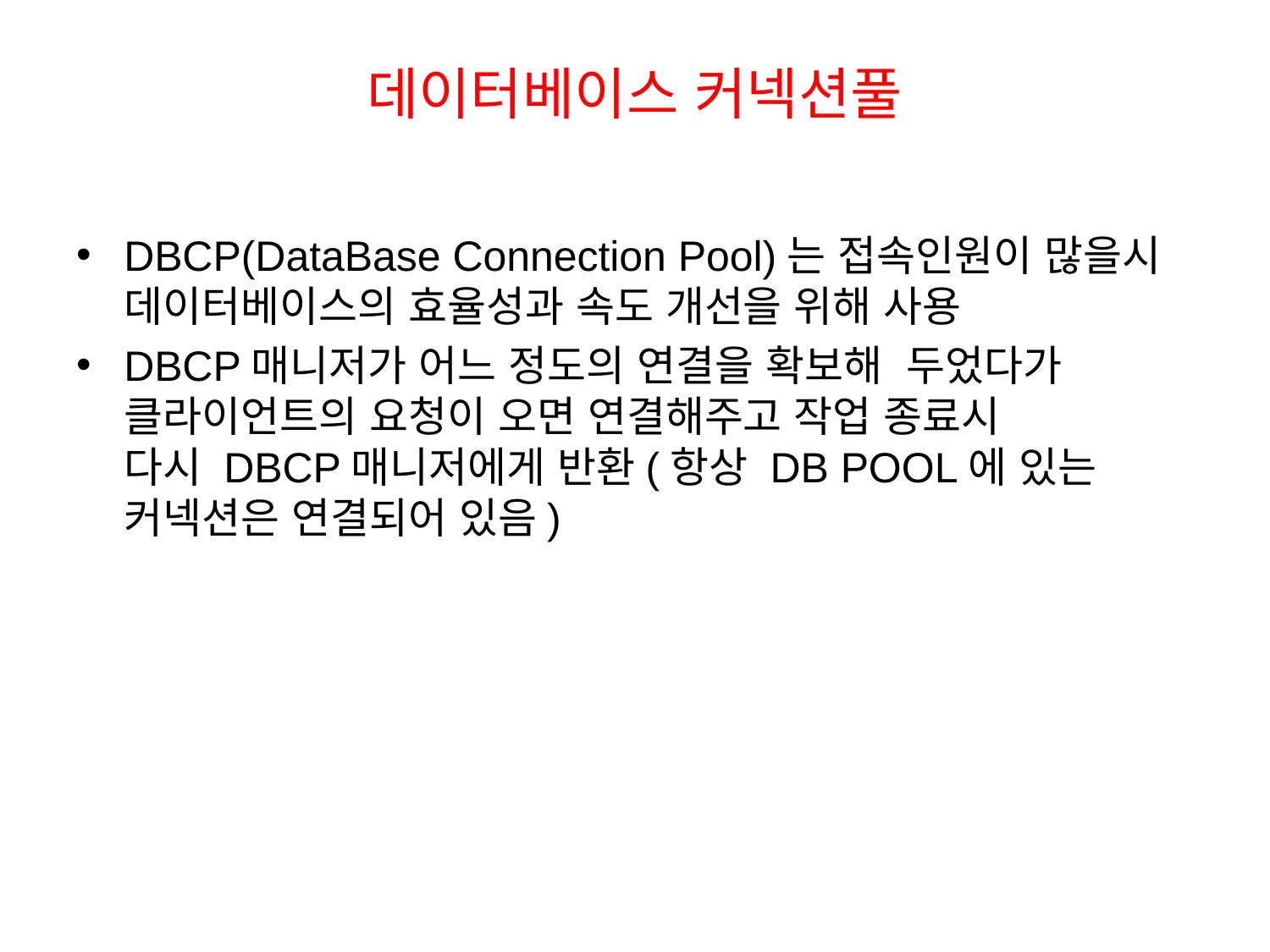

# 데이터베이스 커넥션풀
DBCP(DataBase Connection Pool)는 접속인원이 많을시
데이터베이스의 효율성과 속도 개선을 위해 사용
DBCP매니저가 어느 정도의 연결을 확보해  두었다가
클라이언트의 요청이 오면 연결해주고 작업 종료시
다시 DBCP매니저에게 반환(항상 DB POOL에 있는
커넥션은 연결되어 있음)